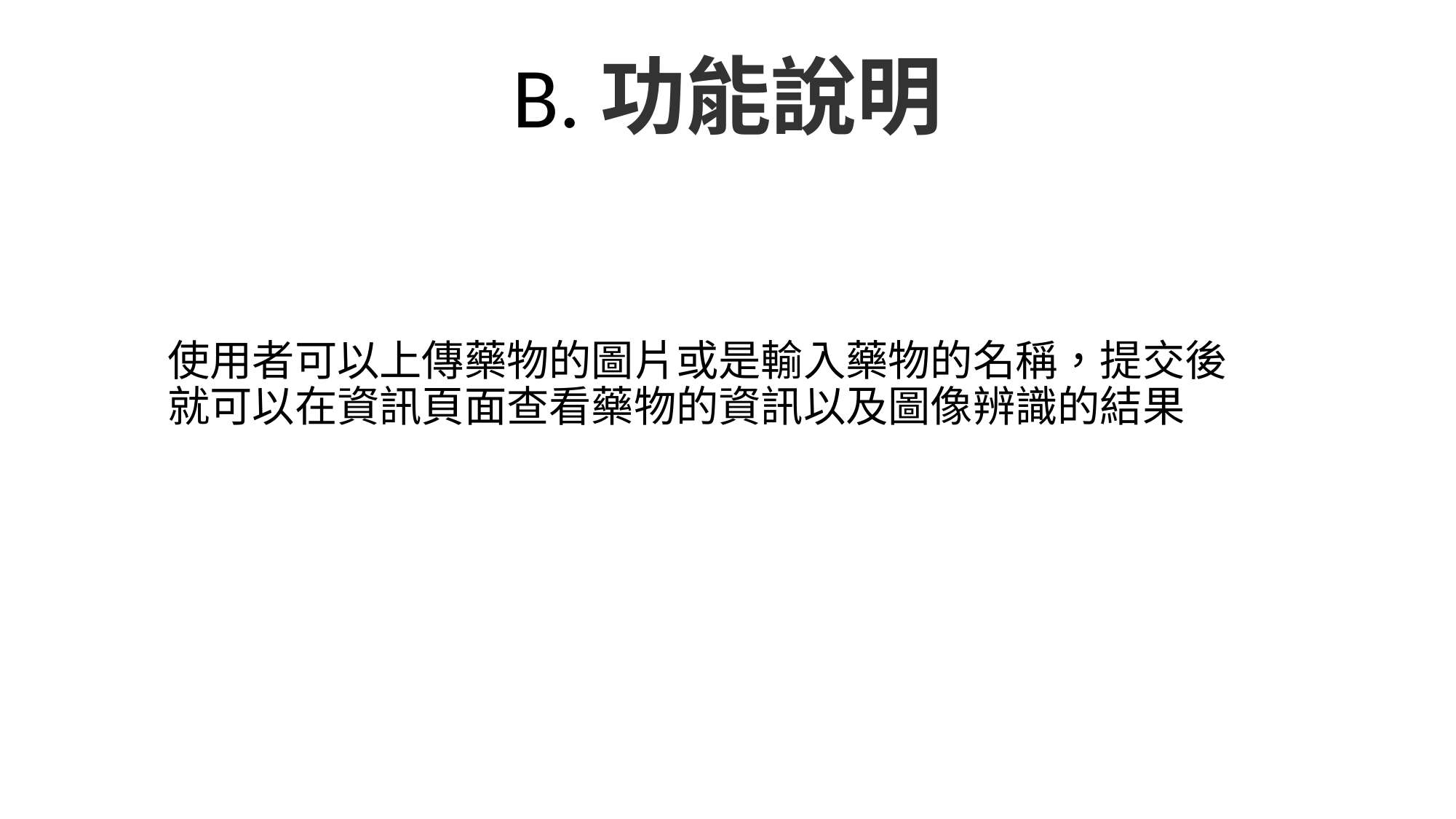

# B.功能說明
使用者可以上傳藥物的圖片或是輸入藥物的名稱，提交後就可以在資訊頁面查看藥物的資訊以及圖像辨識的結果